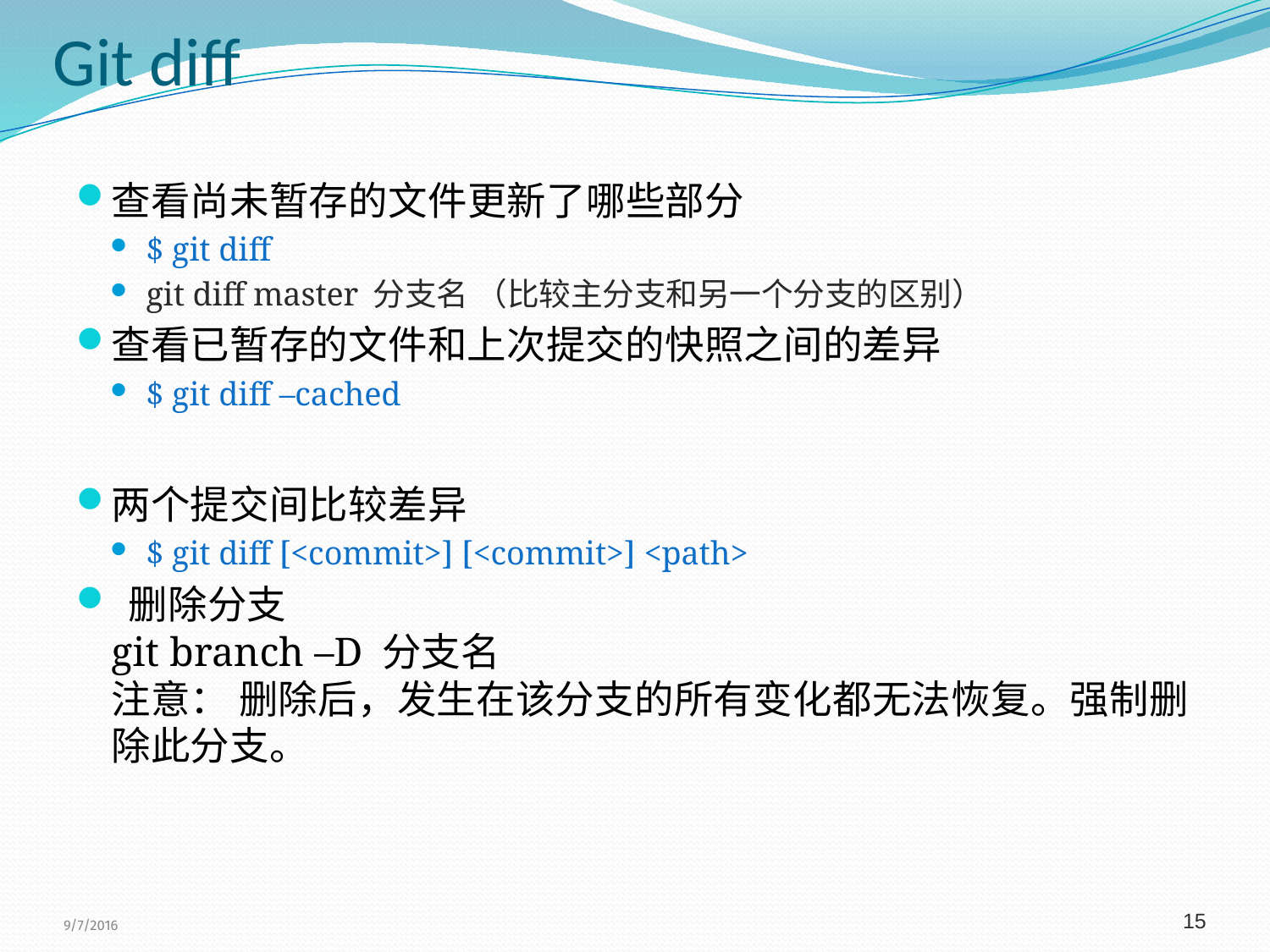

# Git diff
查看尚未暂存的文件更新了哪些部分
$ git diff
git diff master 分支名 （比较主分支和另一个分支的区别）
查看已暂存的文件和上次提交的快照之间的差异
$ git diff –cached

两个提交间比较差异
$ git diff [<commit>] [<commit>] <path>
 删除分支
git branch –D 分支名
注意： 删除后，发生在该分支的所有变化都无法恢复。强制删除此分支。
9/7/2016
15